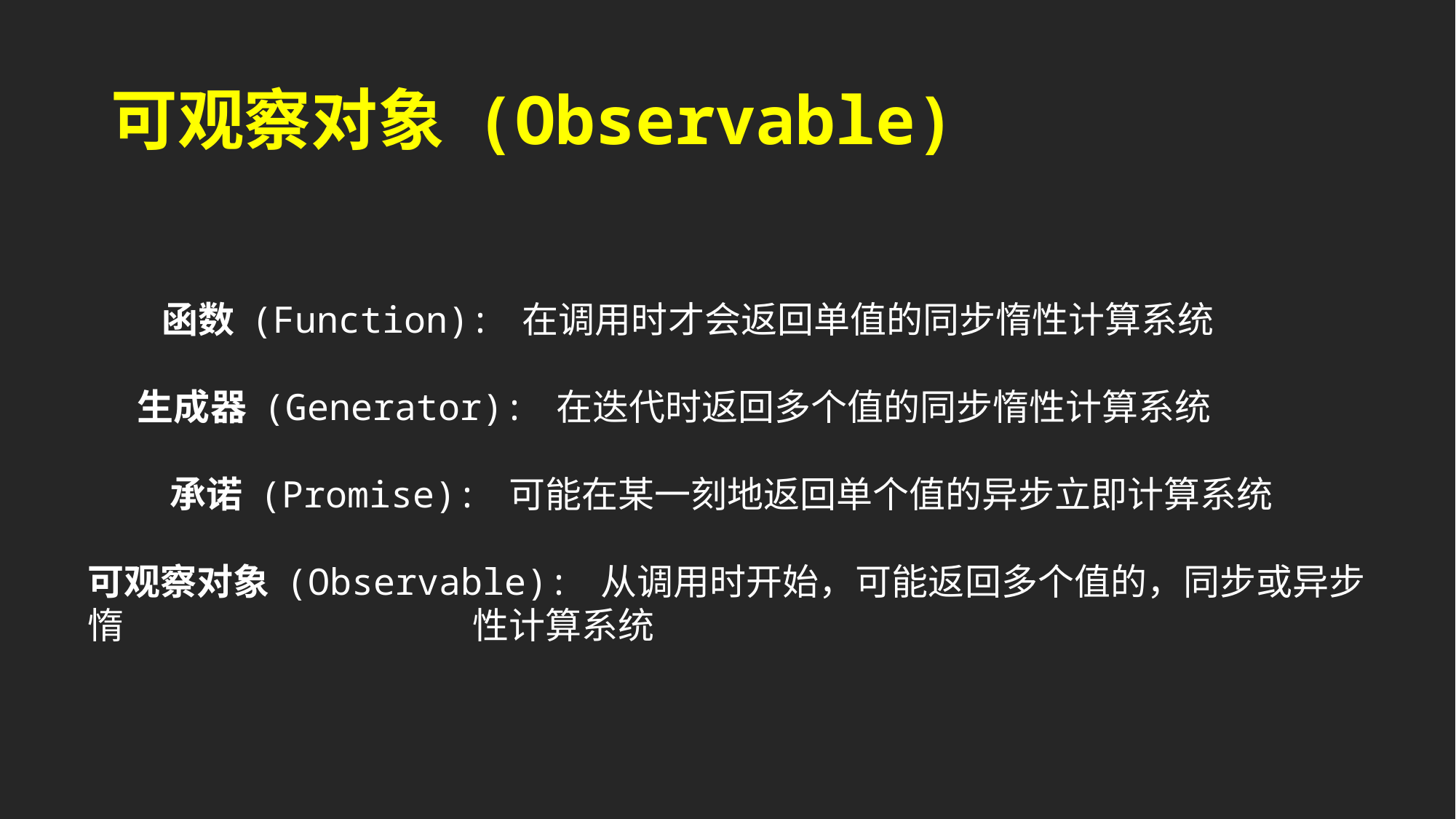

# 可观察对象 (Observable)
        函数 (Function): 在调用时才会返回单值的同步惰性计算系统

     生成器 (Generator): 在迭代时返回多个值的同步惰性计算系统

         承诺 (Promise): 可能在某一刻地返回单个值的异步立即计算系统

可观察对象 (Observable): 从调用时开始，可能返回多个值的，同步或异步惰			       性计算系统